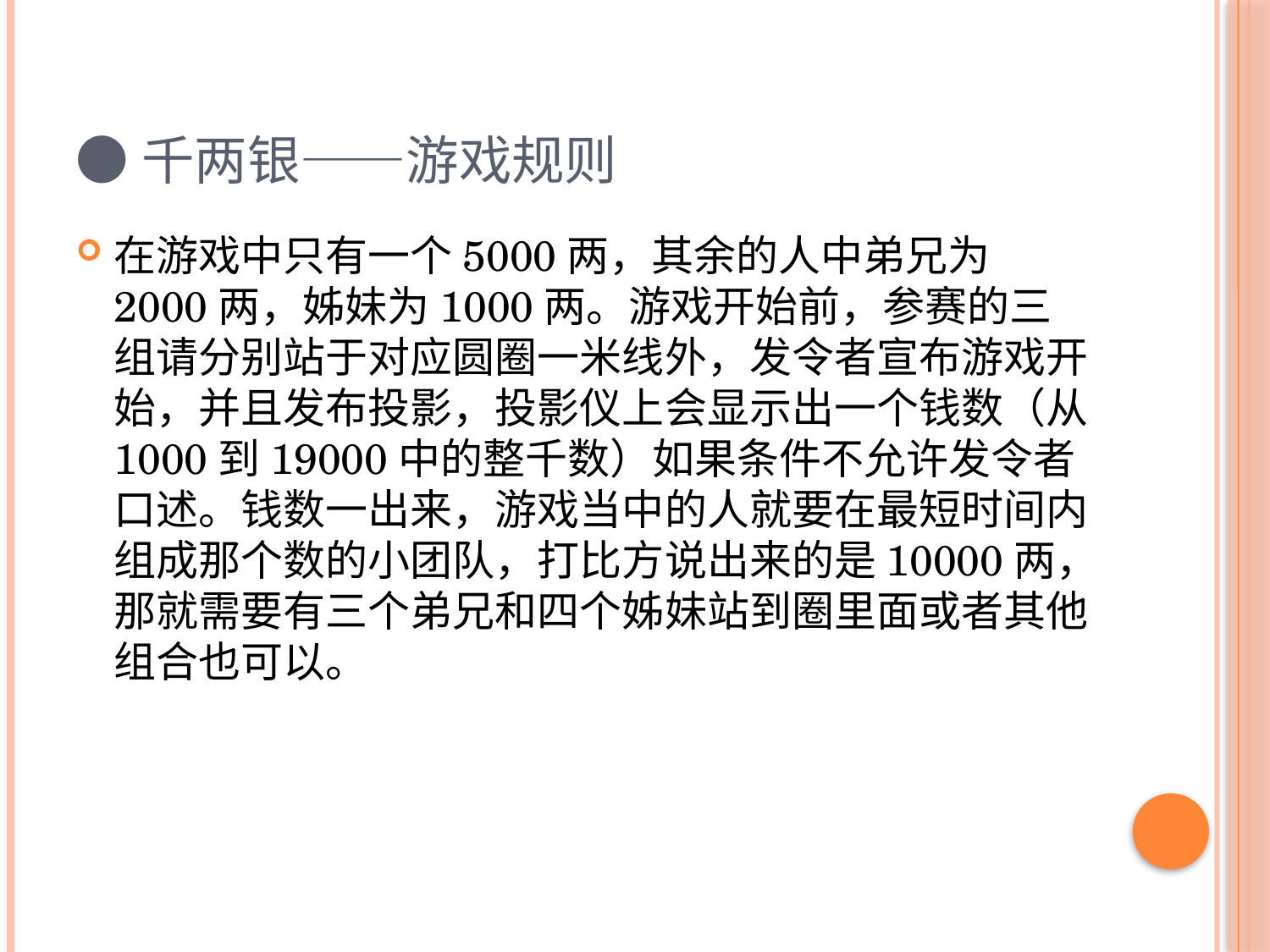

# ●千两银——游戏规则
在游戏中只有一个5000两，其余的人中弟兄为2000两，姊妹为1000两。游戏开始前，参赛的三组请分别站于对应圆圈一米线外，发令者宣布游戏开始，并且发布投影，投影仪上会显示出一个钱数（从1000到19000中的整千数）如果条件不允许发令者口述。钱数一出来，游戏当中的人就要在最短时间内组成那个数的小团队，打比方说出来的是10000两，那就需要有三个弟兄和四个姊妹站到圈里面或者其他组合也可以。